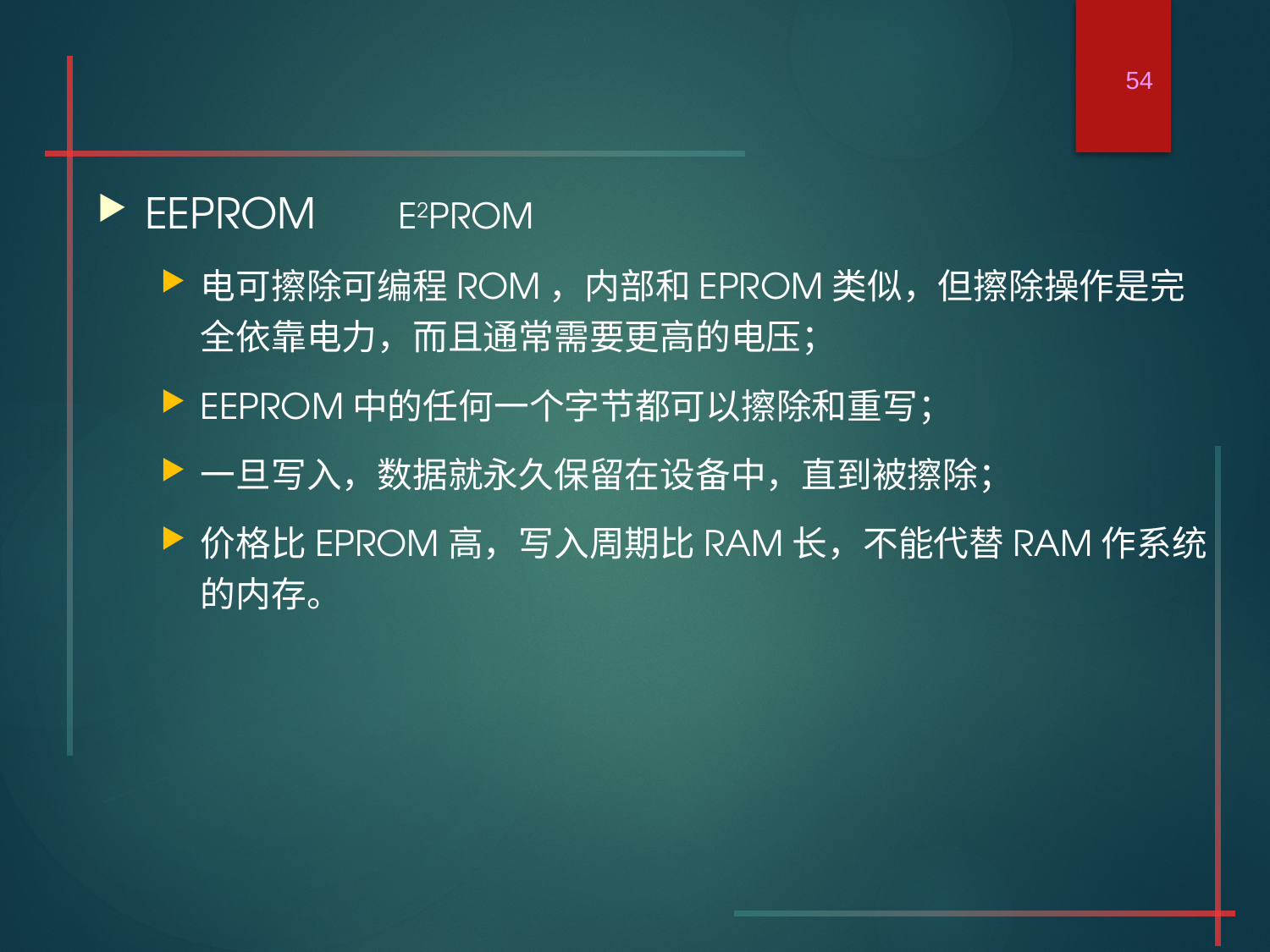

54
#
EEPROM       E2PROM
电可擦除可编程ROM，内部和EPROM类似，但擦除操作是完全依靠电力，而且通常需要更高的电压；
EEPROM中的任何一个字节都可以擦除和重写；
一旦写入，数据就永久保留在设备中，直到被擦除；
价格比EPROM高，写入周期比RAM长，不能代替RAM作系统的内存。